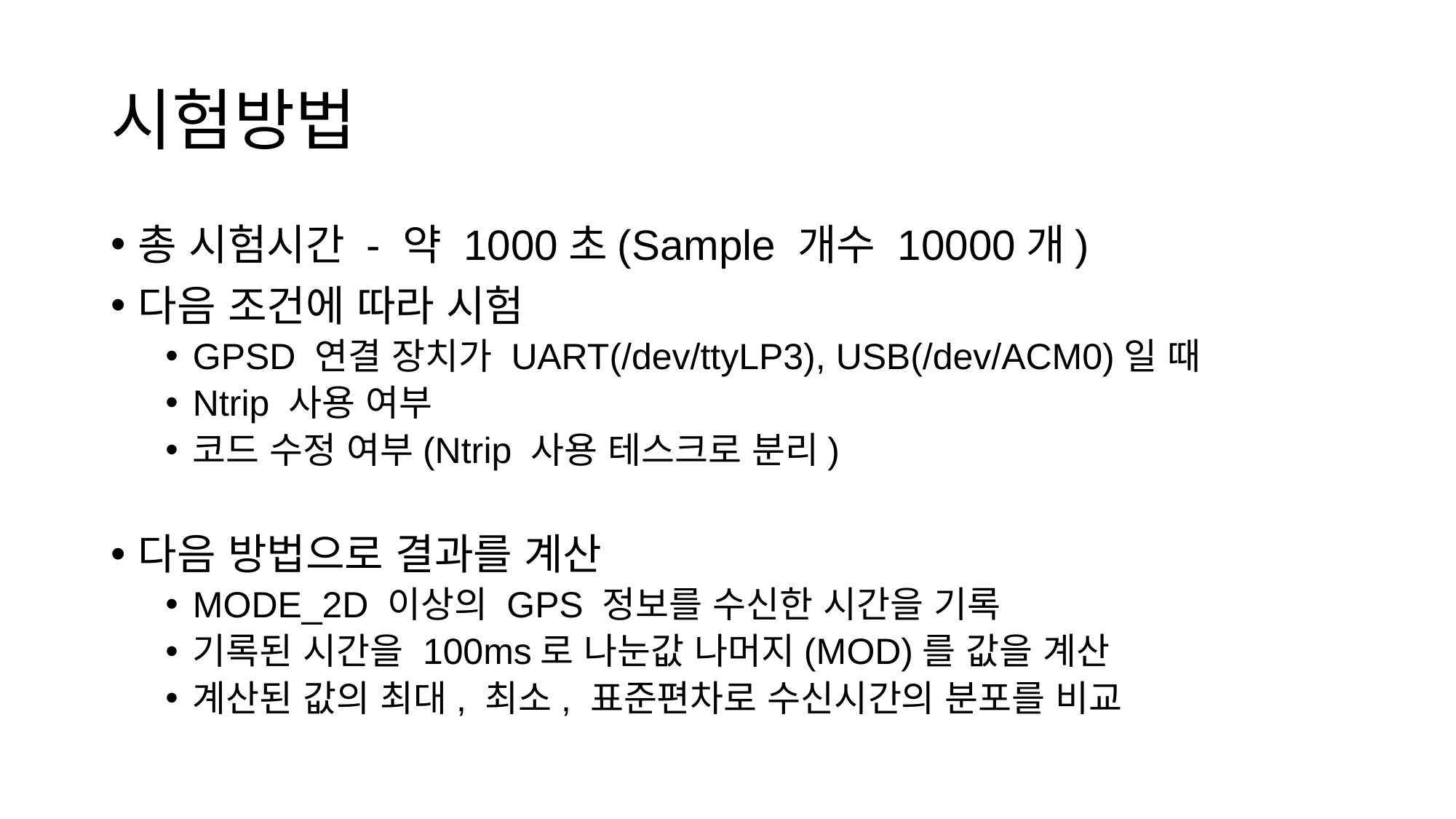

# 시험방법
총 시험시간 - 약 1000초(Sample 개수 10000개)
다음 조건에 따라 시험
GPSD 연결 장치가 UART(/dev/ttyLP3), USB(/dev/ACM0)일 때
Ntrip 사용 여부
코드 수정 여부(Ntrip 사용 테스크로 분리)

다음 방법으로 결과를 계산
MODE_2D 이상의 GPS 정보를 수신한 시간을 기록
기록된 시간을 100ms로 나눈값 나머지(MOD)를 값을 계산
계산된 값의 최대, 최소, 표준편차로 수신시간의 분포를 비교